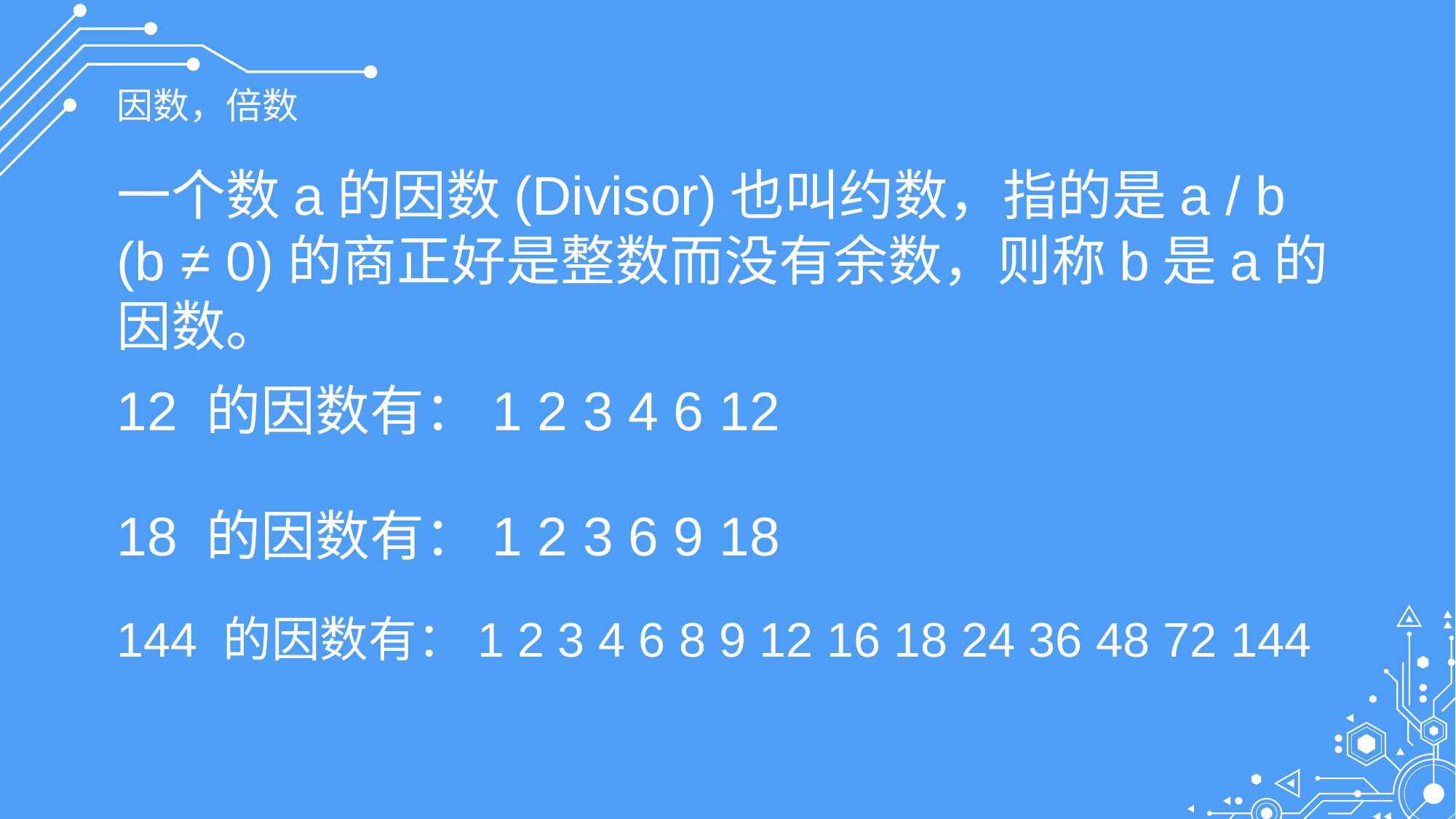

因数，倍数
一个数a的因数(Divisor)也叫约数，指的是a / b (b ≠ 0)的商正好是整数而没有余数，则称b是a的因数。
12 的因数有：1 2 3 4 6 12
18 的因数有：1 2 3 6 9 18
144 的因数有：1 2 3 4 6 8 9 12 16 18 24 36 48 72 144